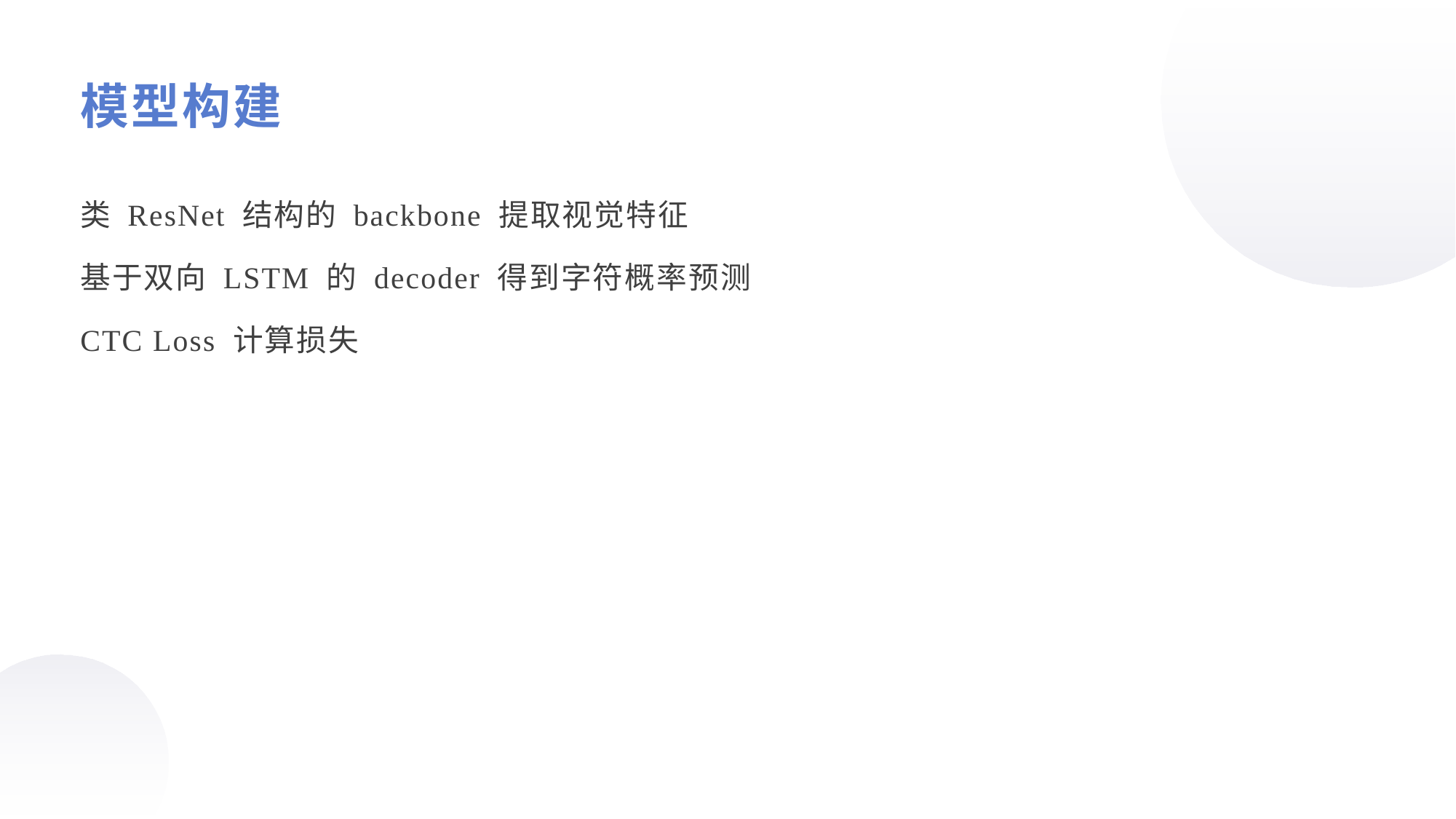

模型构建
类 ResNet 结构的 backbone 提取视觉特征
基于双向 LSTM 的 decoder 得到字符概率预测
CTC Loss 计算损失